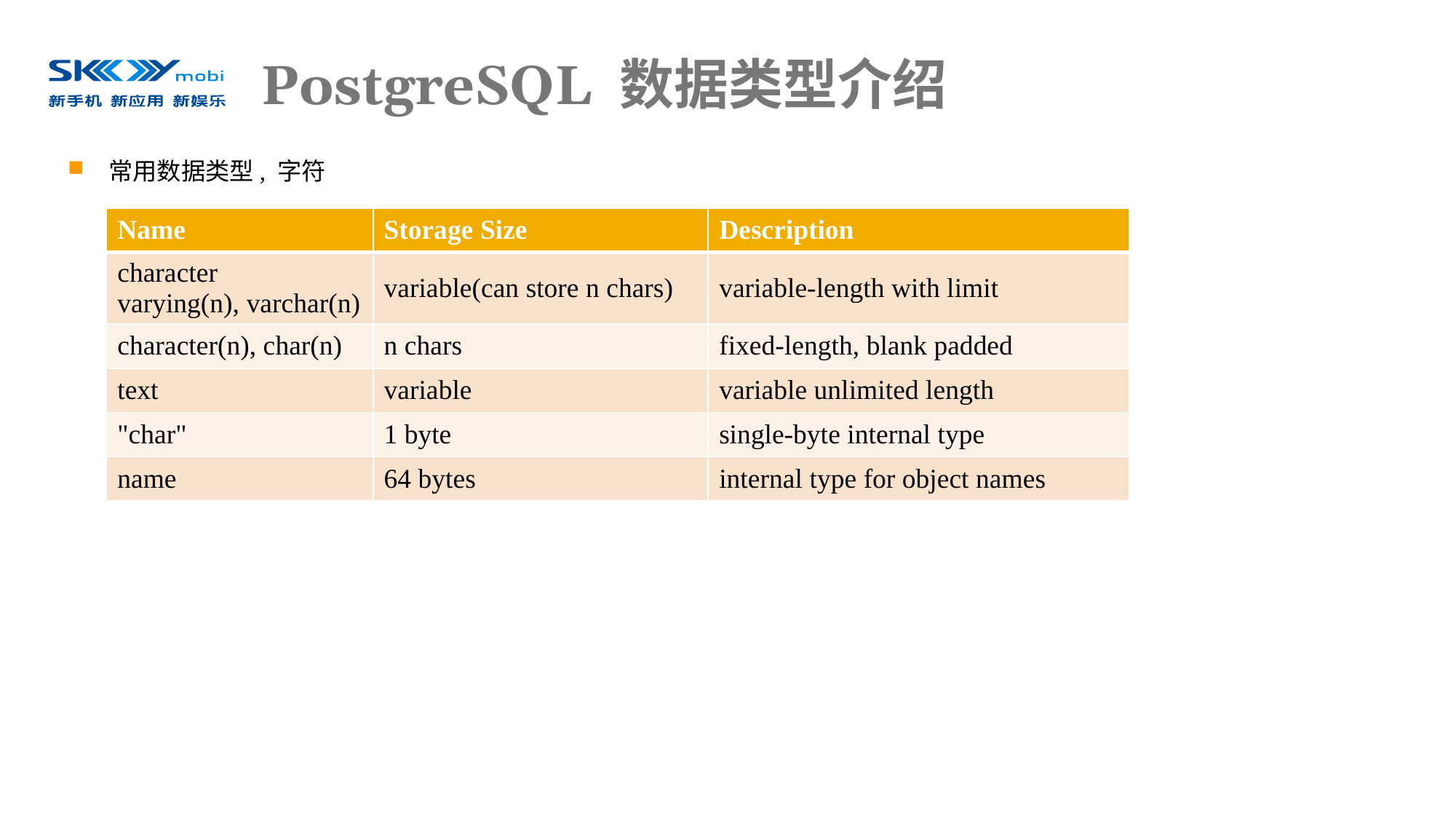

# PostgreSQL 数据类型介绍
常用数据类型, 字符

| Name | Storage Size | Description |
| --- | --- | --- |
| character varying(n), varchar(n) | variable(can store n chars) | variable-length with limit |
| character(n), char(n) | n chars | fixed-length, blank padded |
| text | variable | variable unlimited length |
| "char" | 1 byte | single-byte internal type |
| name | 64 bytes | internal type for object names |